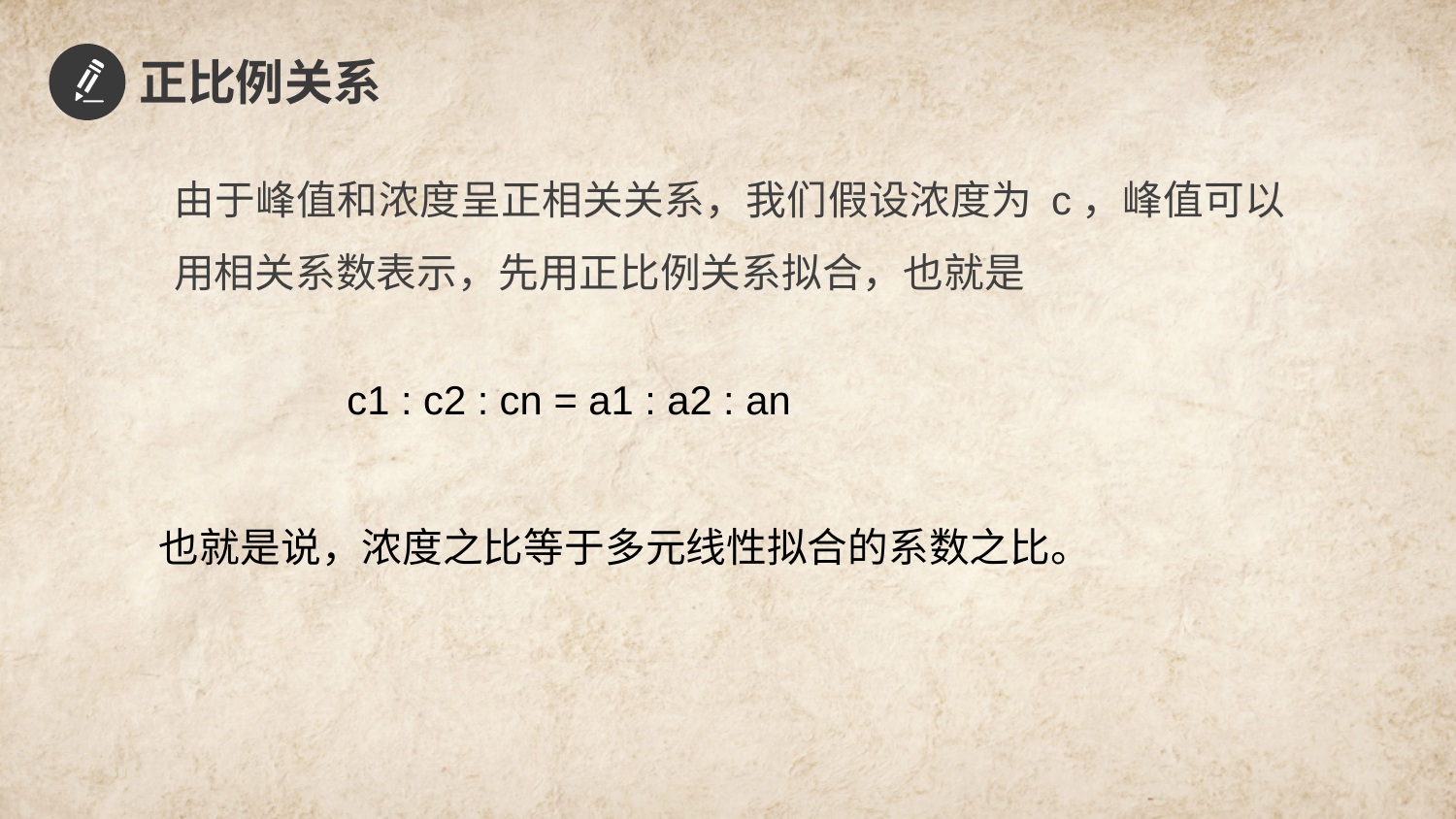

正比例关系
由于峰值和浓度呈正相关关系，我们假设浓度为 c，峰值可以用相关系数表示，先用正比例关系拟合，也就是

c1 : c2 : cn = a1 : a2 : an

也就是说，浓度之比等于多元线性拟合的系数之比。